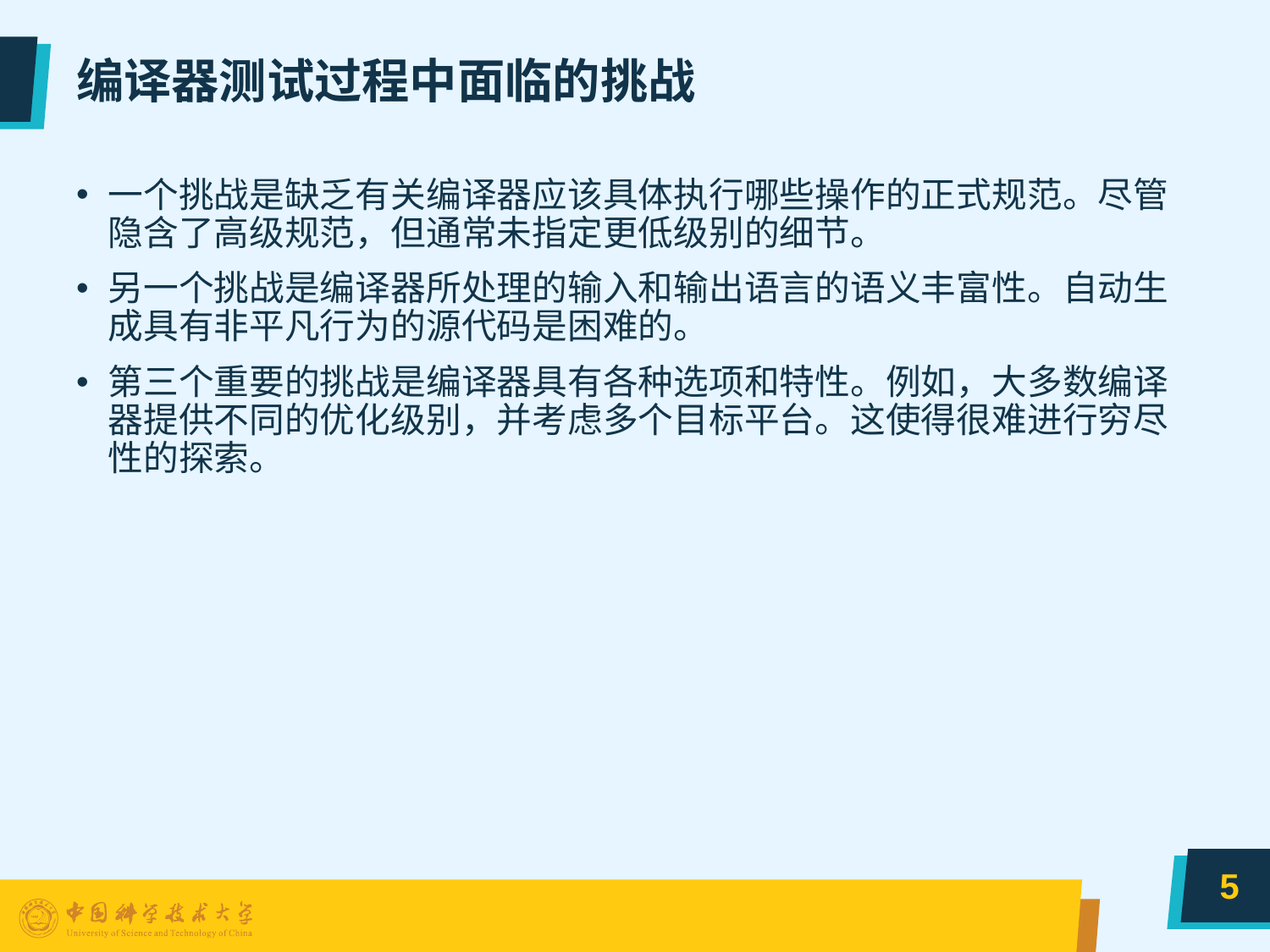

# 编译器测试过程中面临的挑战
一个挑战是缺乏有关编译器应该具体执行哪些操作的正式规范。尽管隐含了高级规范，但通常未指定更低级别的细节。
另一个挑战是编译器所处理的输入和输出语言的语义丰富性。自动生成具有非平凡行为的源代码是困难的。
第三个重要的挑战是编译器具有各种选项和特性。例如，大多数编译器提供不同的优化级别，并考虑多个目标平台。这使得很难进行穷尽性的探索。

5